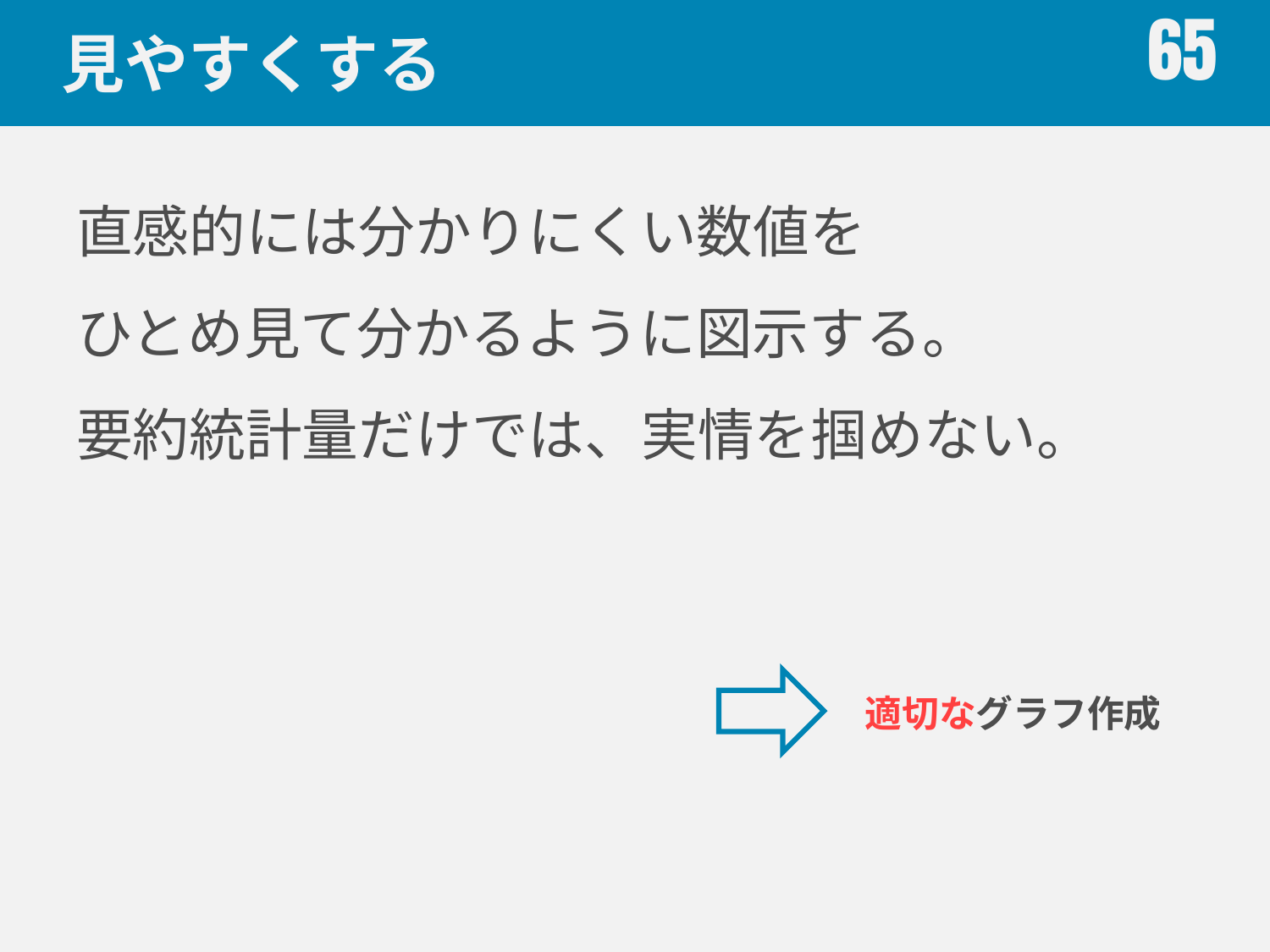

# 見やすくする
 65
直感的には分かりにくい数値を
ひとめ見て分かるように図示する。
要約統計量だけでは、実情を掴めない。

適切なグラフ作成